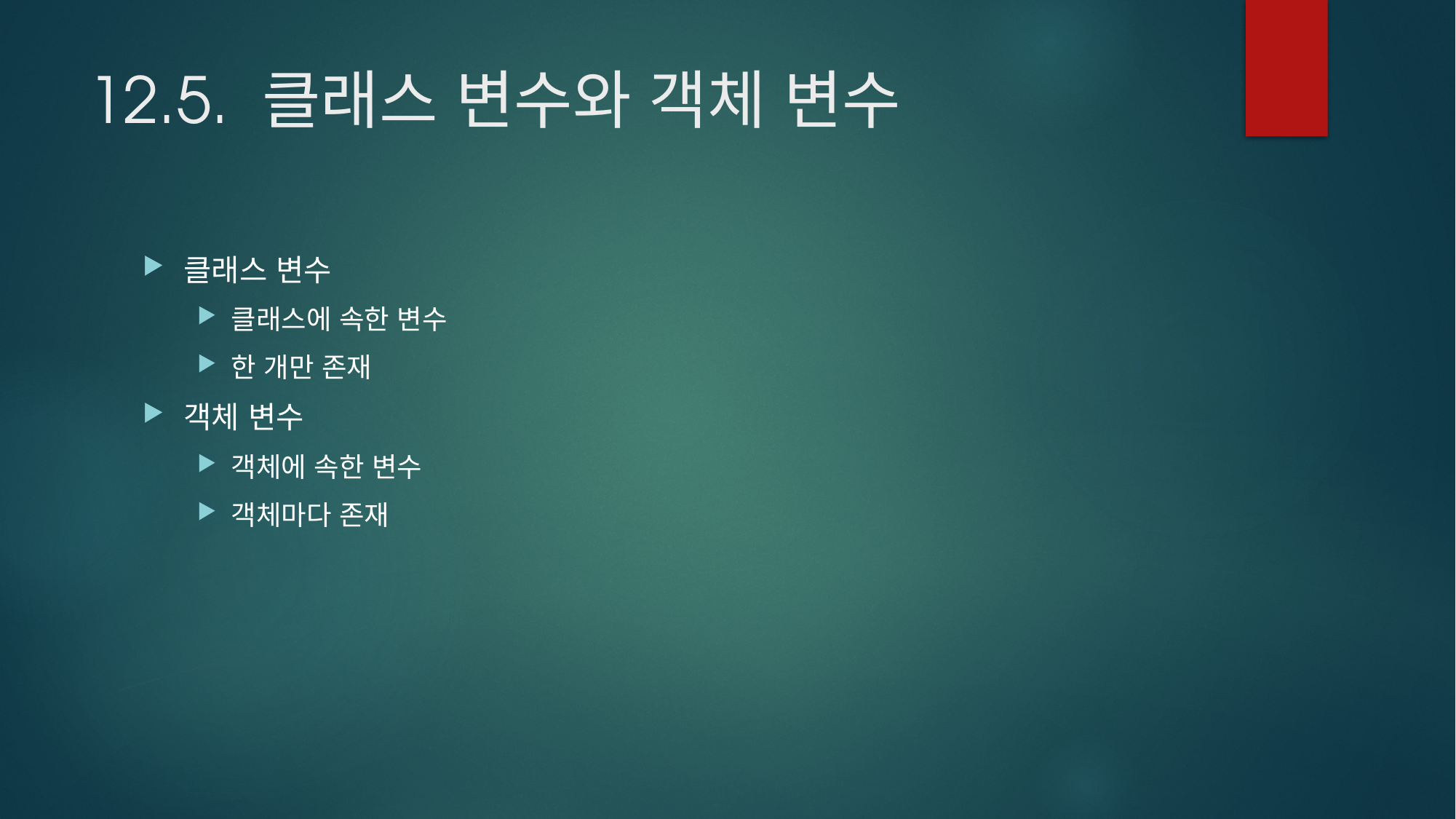

# 12.5. 클래스 변수와 객체 변수
클래스 변수
클래스에 속한 변수
한 개만 존재
객체 변수
객체에 속한 변수
객체마다 존재